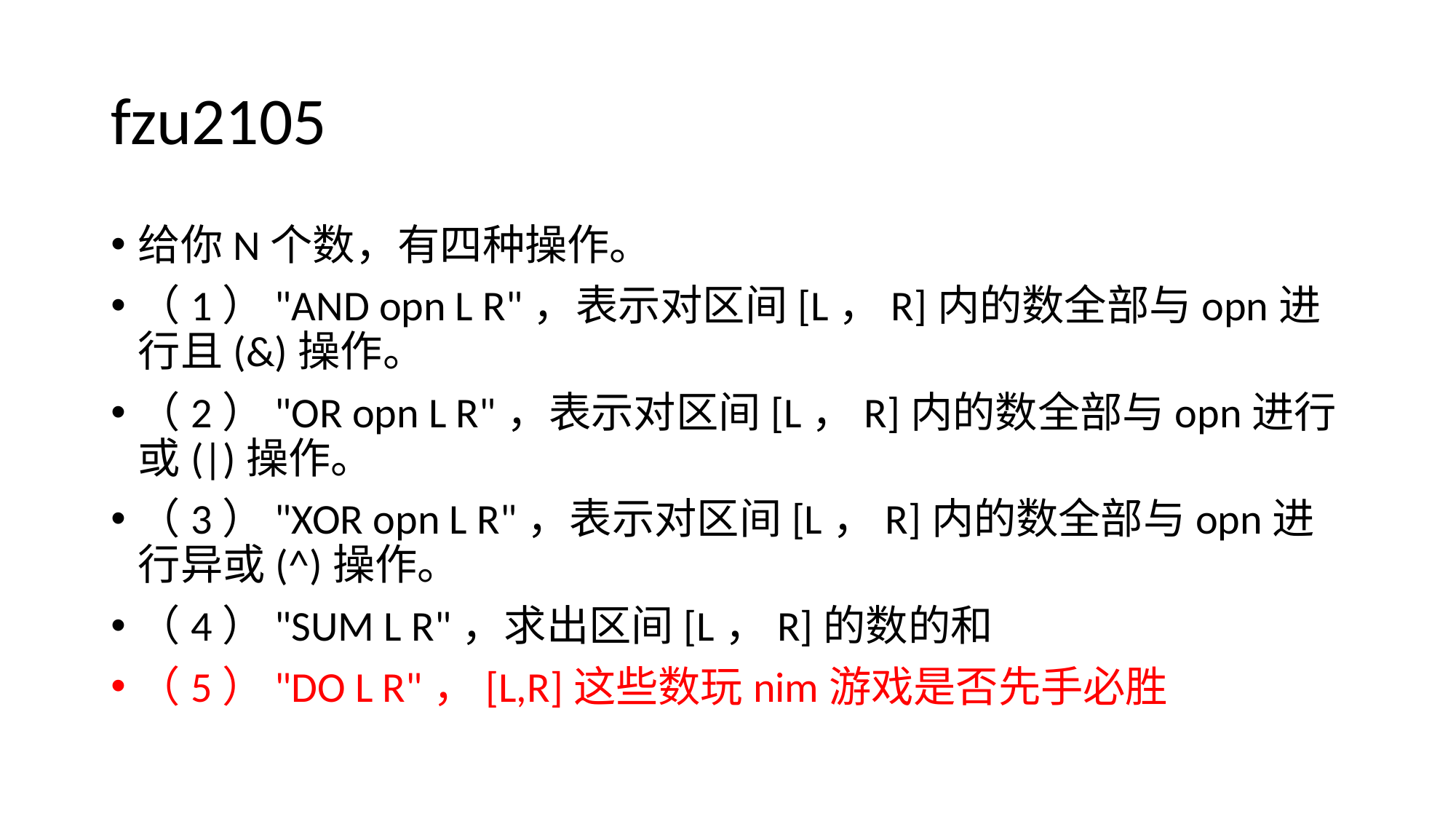

# fzu2105
给你N个数，有四种操作。
（1）"AND opn L R"，表示对区间[L，R]内的数全部与opn进行且(&)操作。
（2）"OR opn L R"，表示对区间[L，R]内的数全部与opn进行或(|)操作。
（3）"XOR opn L R"，表示对区间[L，R]内的数全部与opn进行异或(^)操作。
（4）"SUM L R"，求出区间[L，R]的数的和
（5）"DO L R"，[L,R]这些数玩nim游戏是否先手必胜